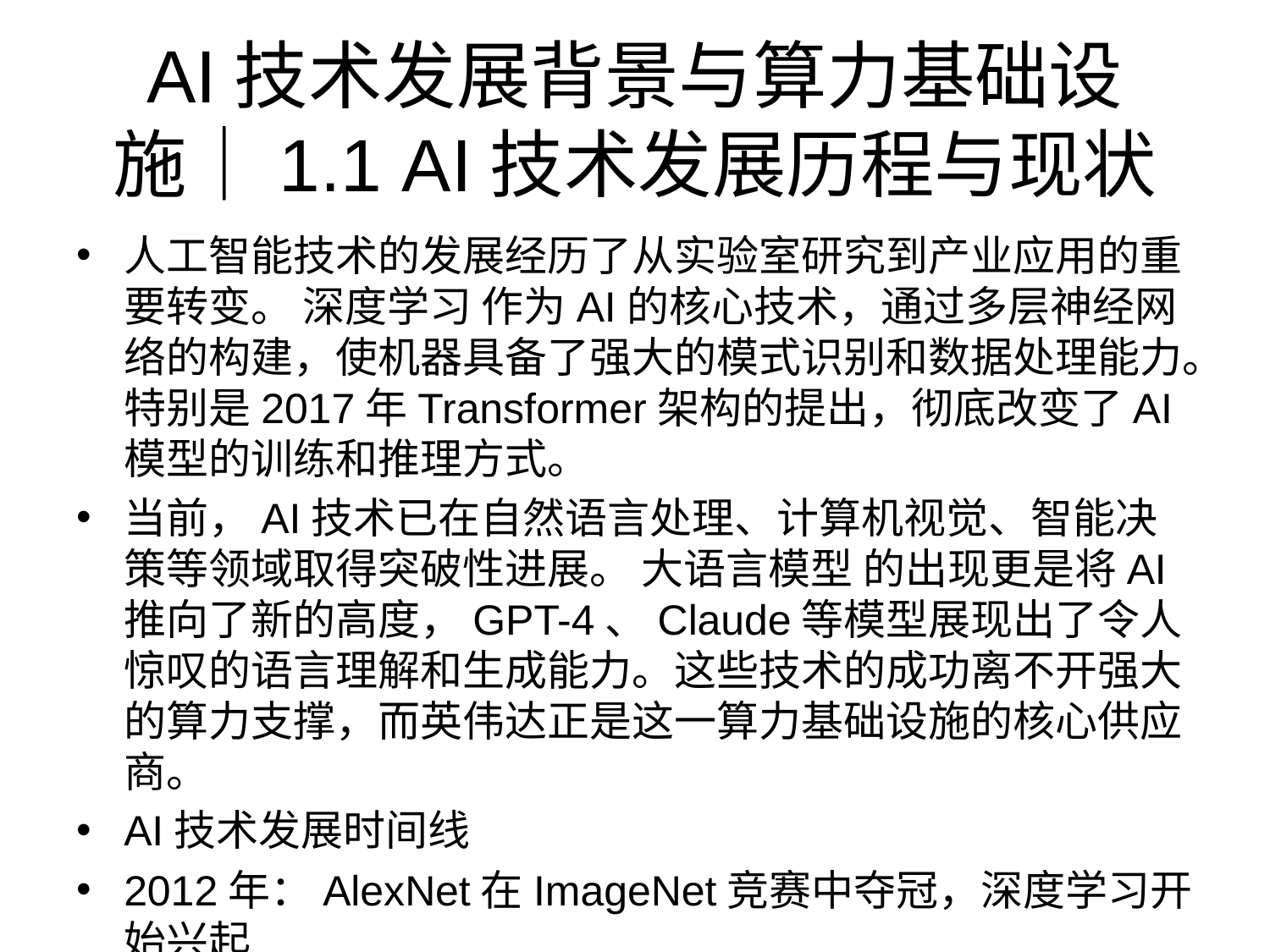

# AI技术发展背景与算力基础设施｜1.1 AI技术发展历程与现状
人工智能技术的发展经历了从实验室研究到产业应用的重要转变。 深度学习 作为AI的核心技术，通过多层神经网络的构建，使机器具备了强大的模式识别和数据处理能力。特别是2017年Transformer架构的提出，彻底改变了AI模型的训练和推理方式。
当前，AI技术已在自然语言处理、计算机视觉、智能决策等领域取得突破性进展。 大语言模型 的出现更是将AI推向了新的高度，GPT-4、Claude等模型展现出了令人惊叹的语言理解和生成能力。这些技术的成功离不开强大的算力支撑，而英伟达正是这一算力基础设施的核心供应商。
AI技术发展时间线
2012年：AlexNet在ImageNet竞赛中夺冠，深度学习开始兴起
2017年：Transformer架构提出，彻底改变NLP领域
2018年：BERT模型发布，预训练+微调模式成为主流
2020年：GPT-3发布，参数规模达到1750亿，引发广泛关注
2022-2024年：生成式AI爆发，GPT-4、Claude、LLaMA等模型相继发布，AI应用快速普及